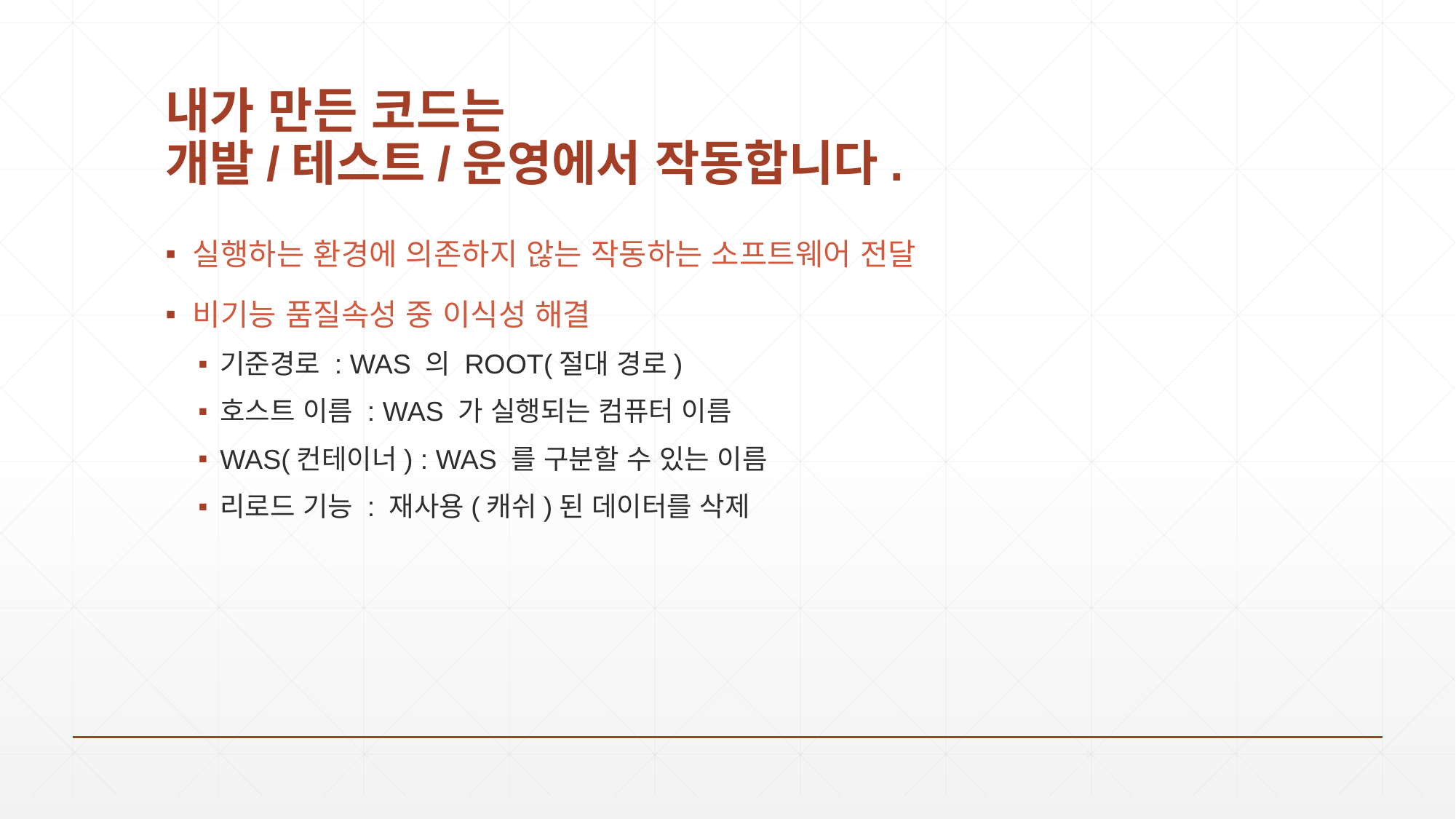

# 내가 만든 코드는 개발/테스트/운영에서 작동합니다.
실행하는 환경에 의존하지 않는 작동하는 소프트웨어 전달
비기능 품질속성 중 이식성 해결
기준경로 : WAS 의 ROOT(절대 경로)
호스트 이름 : WAS 가 실행되는 컴퓨터 이름
WAS(컨테이너) : WAS 를 구분할 수 있는 이름
리로드 기능 : 재사용(캐쉬)된 데이터를 삭제